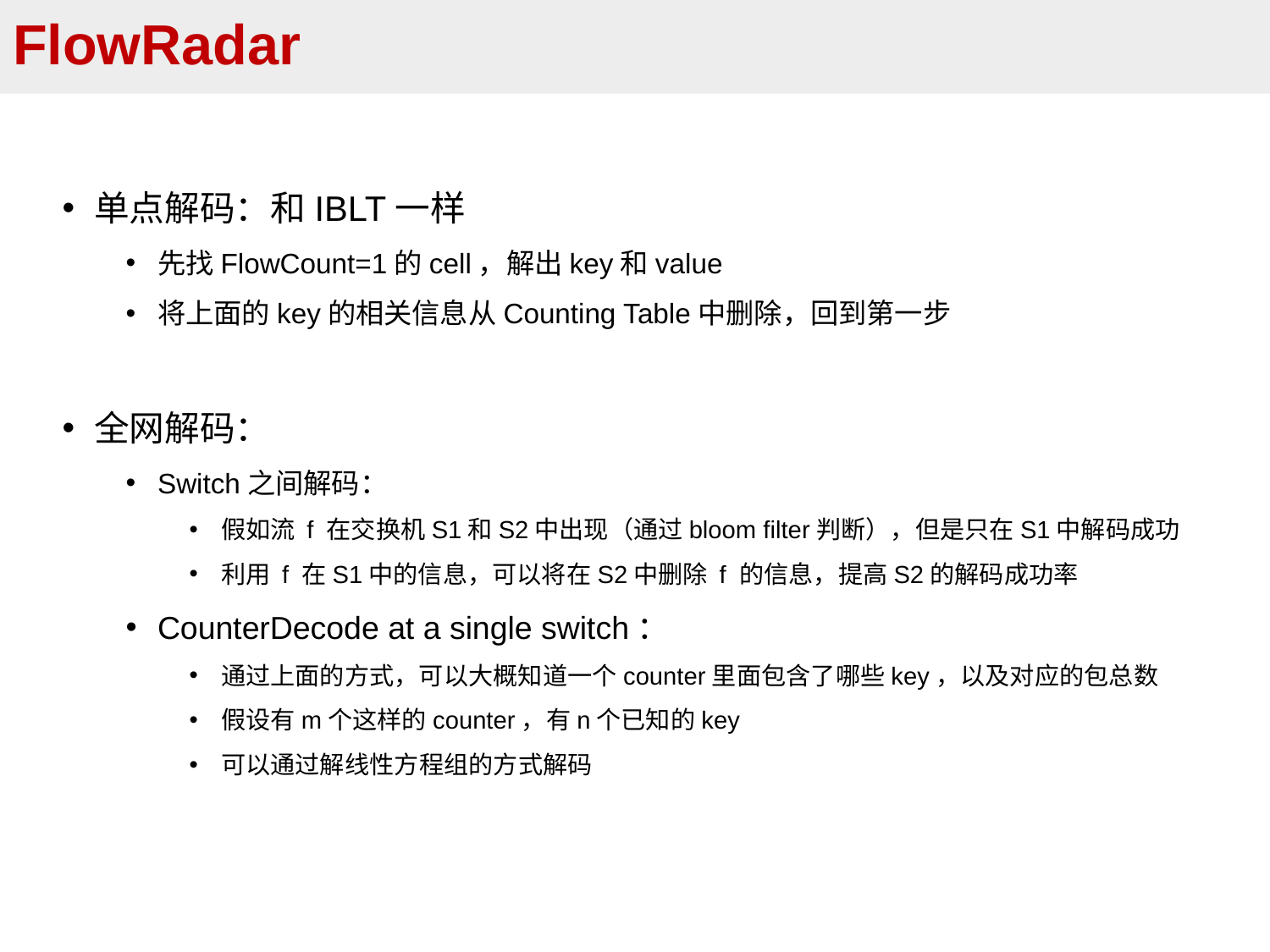

# FlowRadar
单点解码：和IBLT一样
先找FlowCount=1的cell，解出key和value
将上面的key的相关信息从Counting Table中删除，回到第一步

全网解码：
Switch之间解码：
假如流 f 在交换机S1和S2中出现（通过bloom filter判断），但是只在S1中解码成功
利用 f 在S1中的信息，可以将在S2中删除 f 的信息，提高S2的解码成功率
CounterDecode at a single switch：
通过上面的方式，可以大概知道一个counter里面包含了哪些key，以及对应的包总数
假设有m个这样的counter，有n个已知的key
可以通过解线性方程组的方式解码